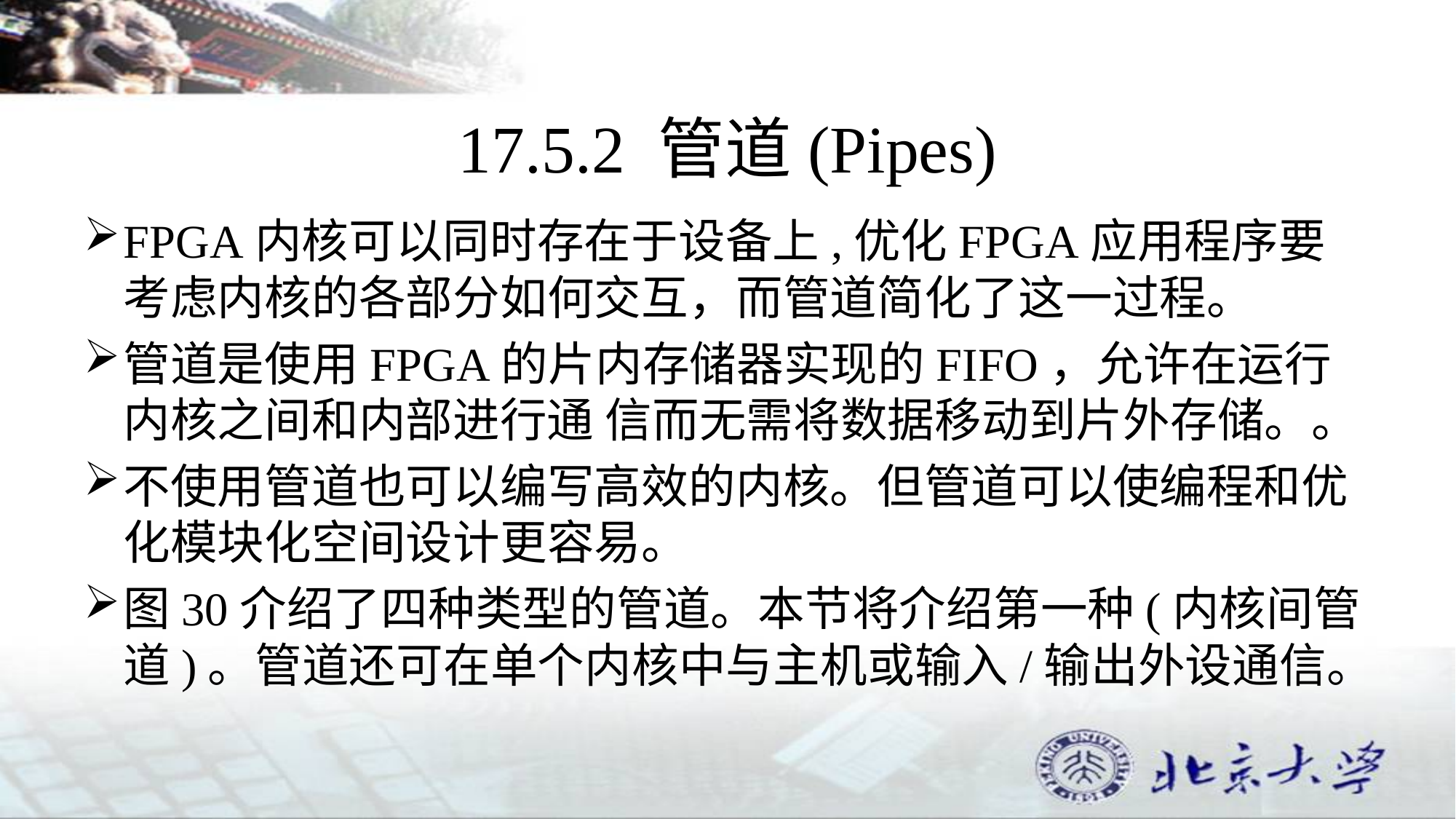

# 17.5.2 管道(Pipes)
FPGA内核可以同时存在于设备上,优化FPGA应用程序要考虑内核的各部分如何交互，而管道简化了这一过程。
管道是使用FPGA的片内存储器实现的FIFO，允许在运行内核之间和内部进行通 信而无需将数据移动到片外存储。。
不使用管道也可以编写高效的内核。但管道可以使编程和优化模块化空间设计更容易。
图30介绍了四种类型的管道。本节将介绍第一种(内核间管道)。管道还可在单个内核中与主机或输入/输出外设通信。